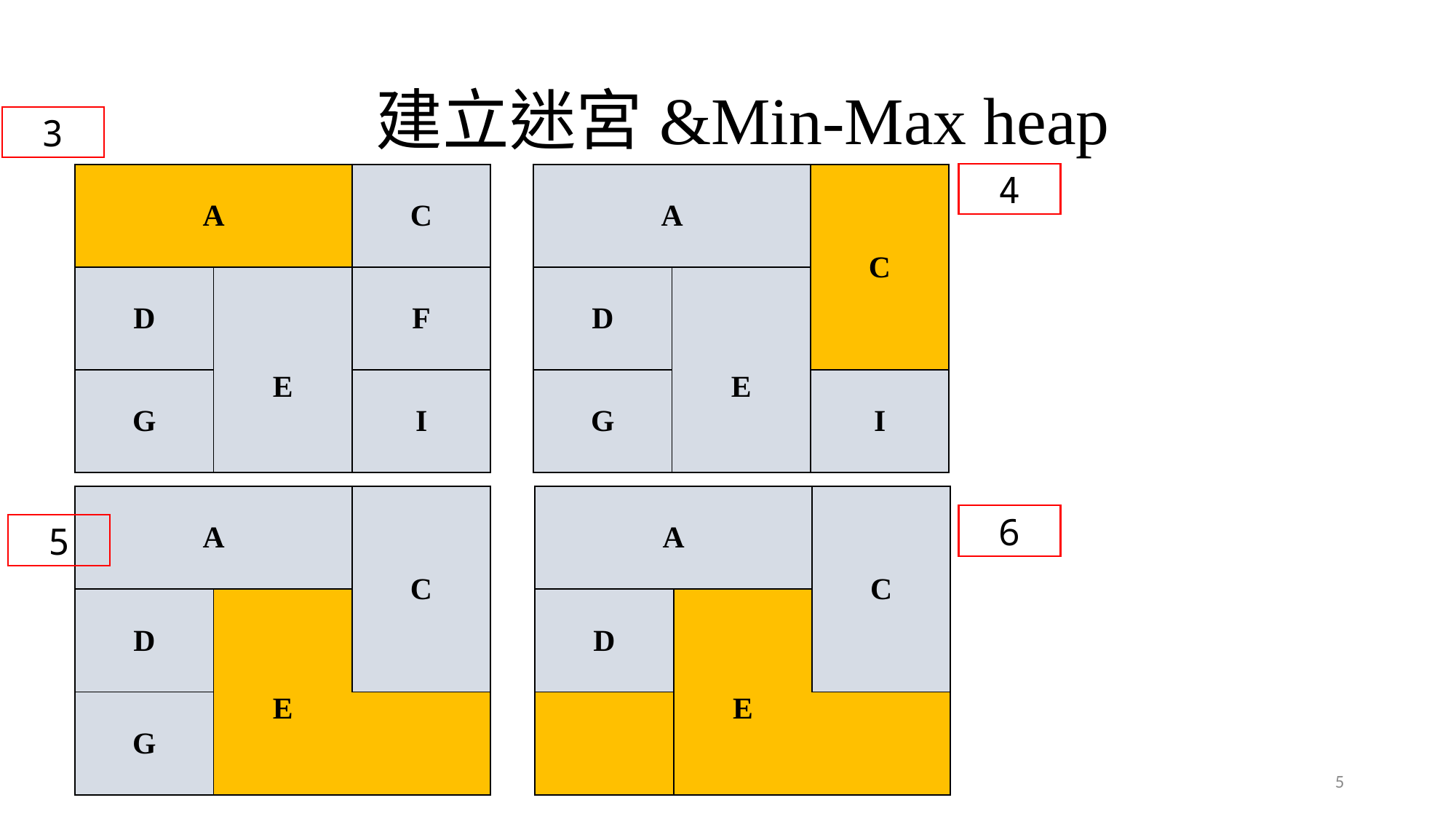

# 建立迷宮&Min-Max heap
3
4
| A |  | C |
| --- | --- | --- |
| D | E | F |
| G |  | I |
| A |  | C |
| --- | --- | --- |
| D | E |  |
| G |  | I |
| A |  | C |
| --- | --- | --- |
| D | E |  |
| G |  |  |
| A |  | C |
| --- | --- | --- |
| D | E |  |
|  |  |  |
6
5
5